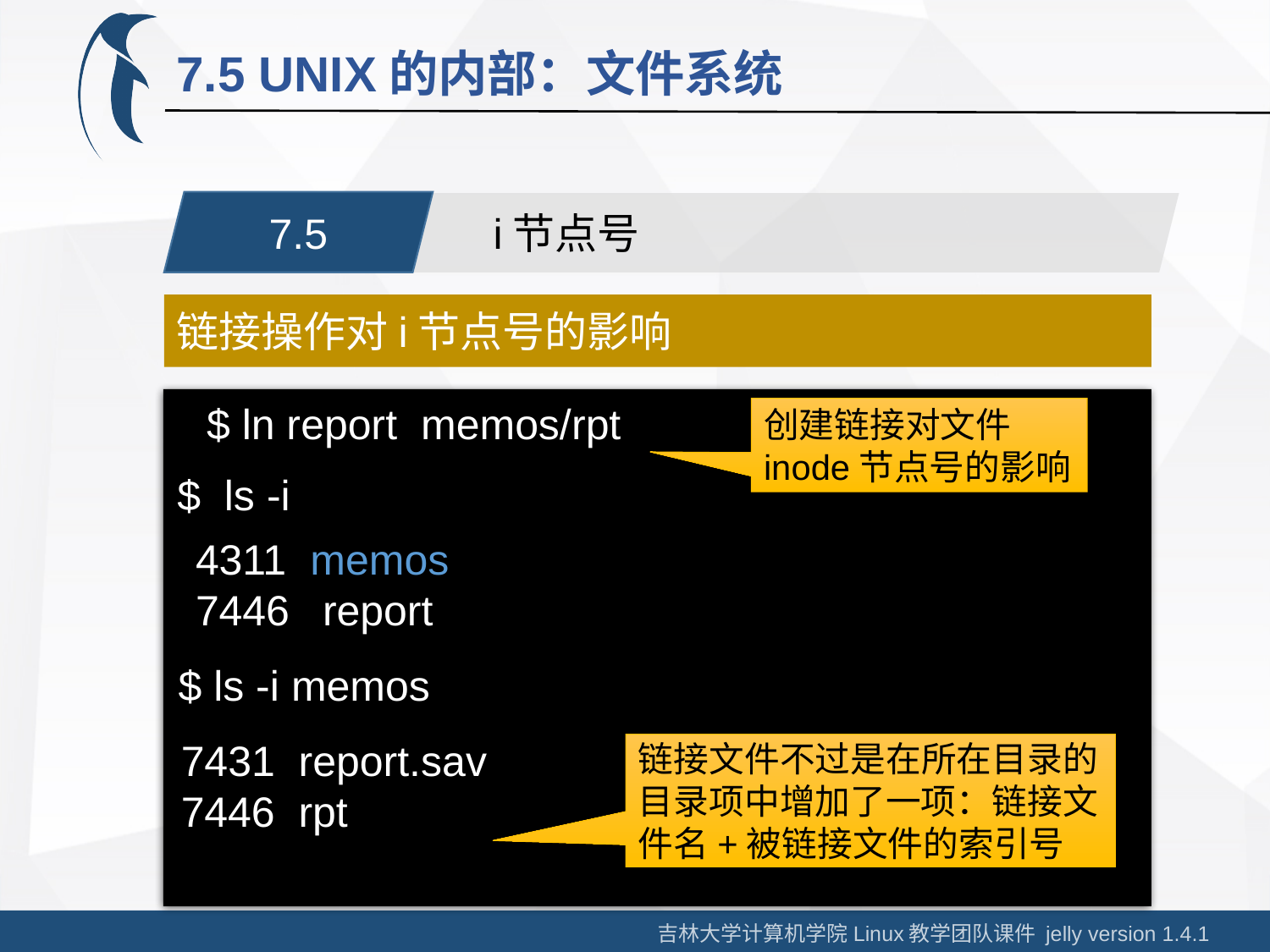

7.5 UNIX的内部：文件系统
7.5
i节点号
链接操作对i节点号的影响

$ ln report  memos/rpt
创建链接对文件inode节点号的影响
$  ls -i
4311  memos
7446	report
$ ls -i memos
  report.sav
7446  rpt
链接文件不过是在所在目录的目录项中增加了一项：链接文件名+被链接文件的索引号